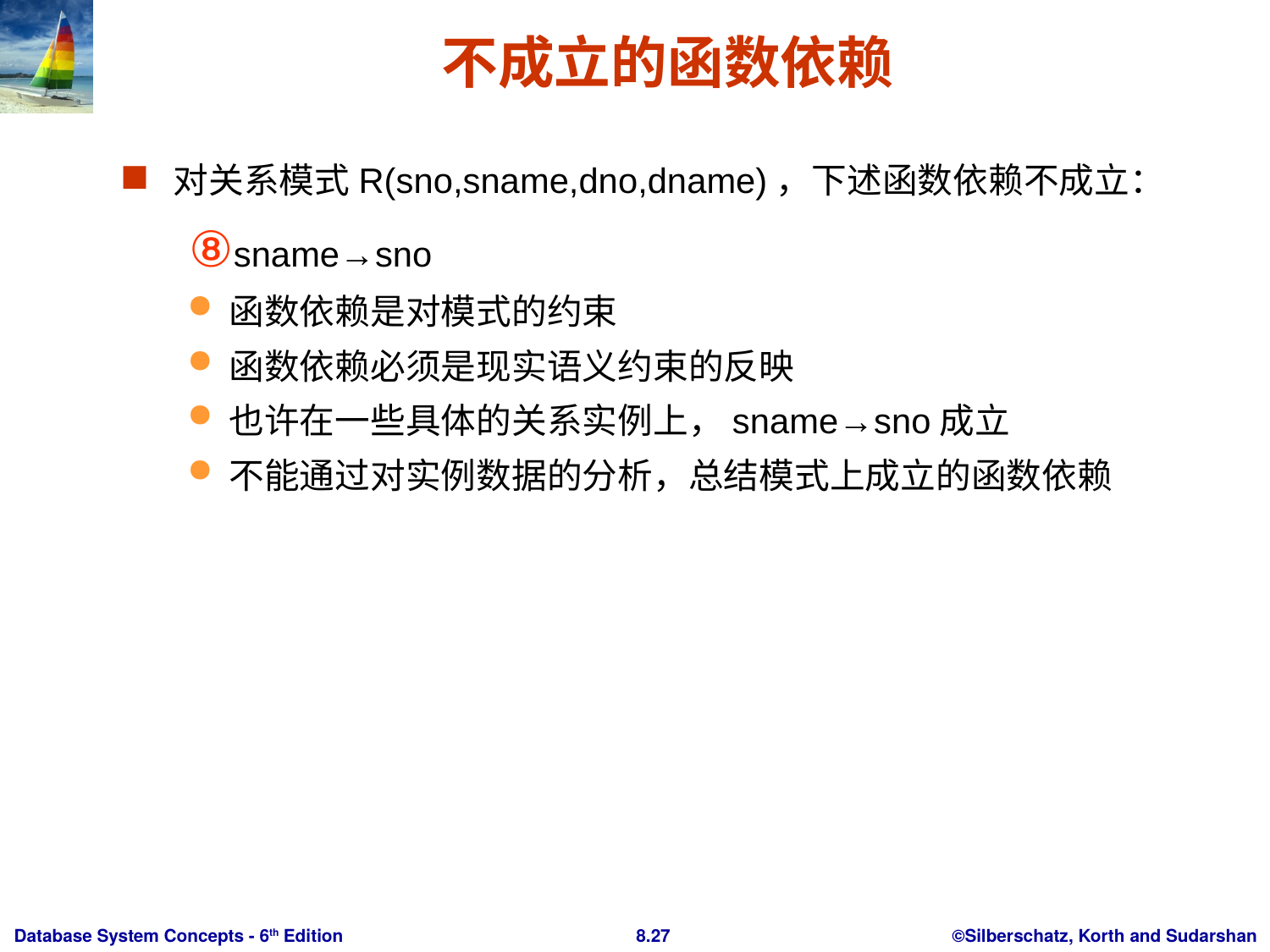

# 不成立的函数依赖
对关系模式R(sno,sname,dno,dname)，下述函数依赖不成立：
⑧sname→sno
函数依赖是对模式的约束
函数依赖必须是现实语义约束的反映
也许在一些具体的关系实例上，sname→sno成立
不能通过对实例数据的分析，总结模式上成立的函数依赖